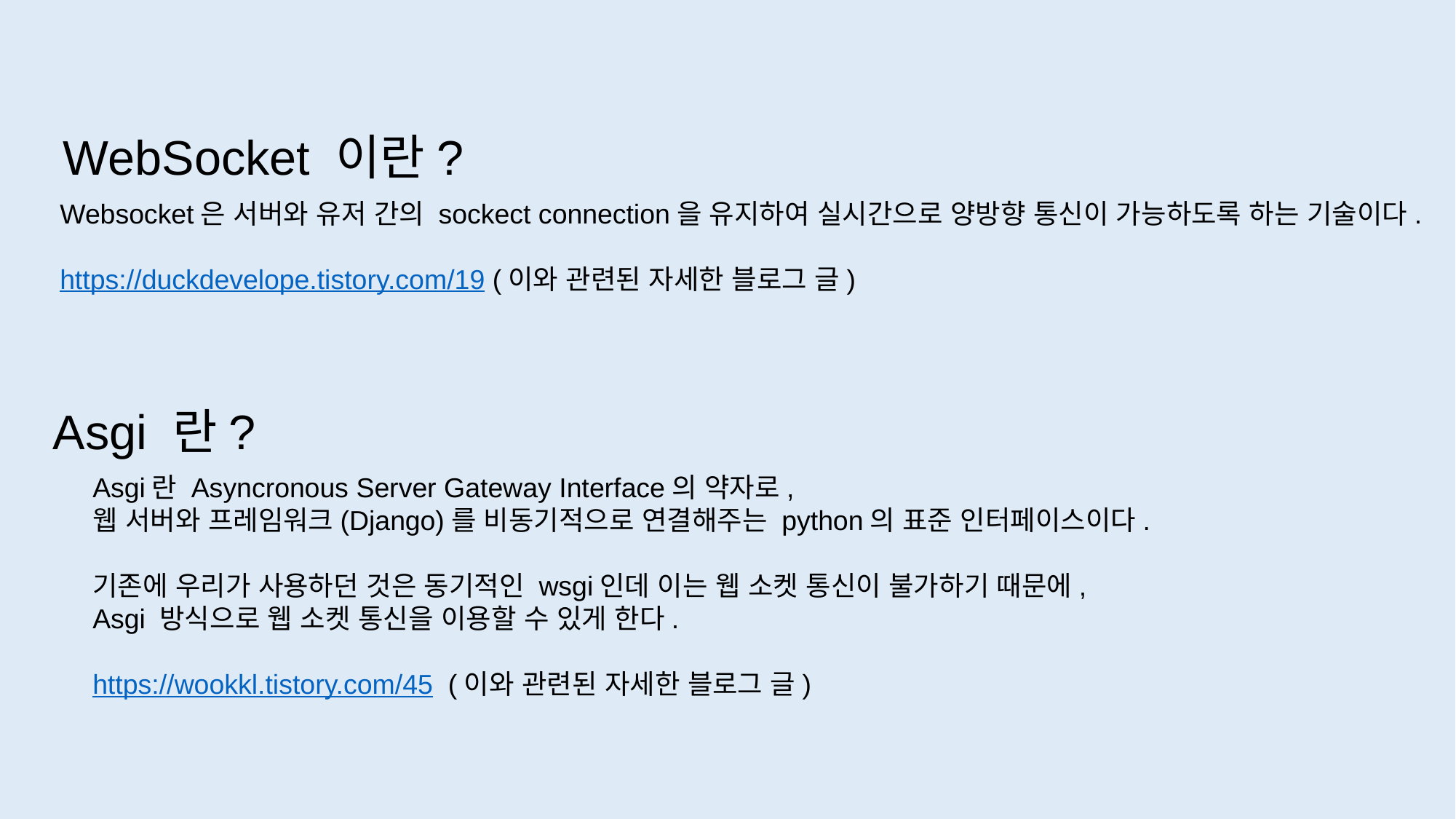

WebSocket 이란?
Websocket은 서버와 유저 간의 sockect connection을 유지하여 실시간으로 양방향 통신이 가능하도록 하는 기술이다.

https://duckdevelope.tistory.com/19 (이와 관련된 자세한 블로그 글)
Asgi 란?
Asgi란 Asyncronous Server Gateway Interface의 약자로,
웹 서버와 프레임워크(Django)를 비동기적으로 연결해주는 python의 표준 인터페이스이다.

기존에 우리가 사용하던 것은 동기적인 wsgi인데 이는 웹 소켓 통신이 불가하기 때문에,
Asgi 방식으로 웹 소켓 통신을 이용할 수 있게 한다.

https://wookkl.tistory.com/45  (이와 관련된 자세한 블로그 글)